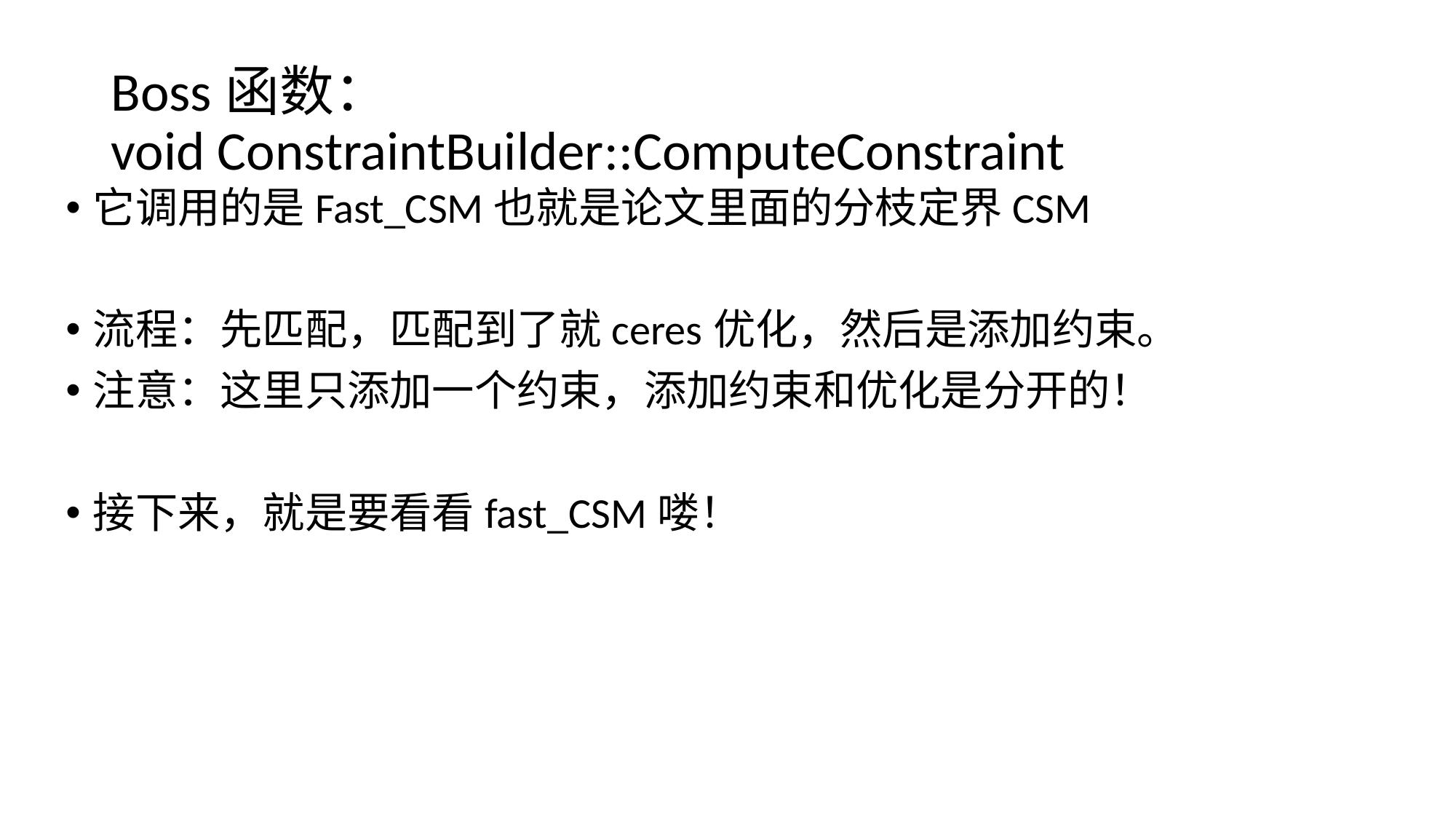

# Boss函数： void ConstraintBuilder::ComputeConstraint
它调用的是Fast_CSM也就是论文里面的分枝定界CSM

流程：先匹配，匹配到了就ceres优化，然后是添加约束。
注意：这里只添加一个约束，添加约束和优化是分开的！

接下来，就是要看看fast_CSM喽！